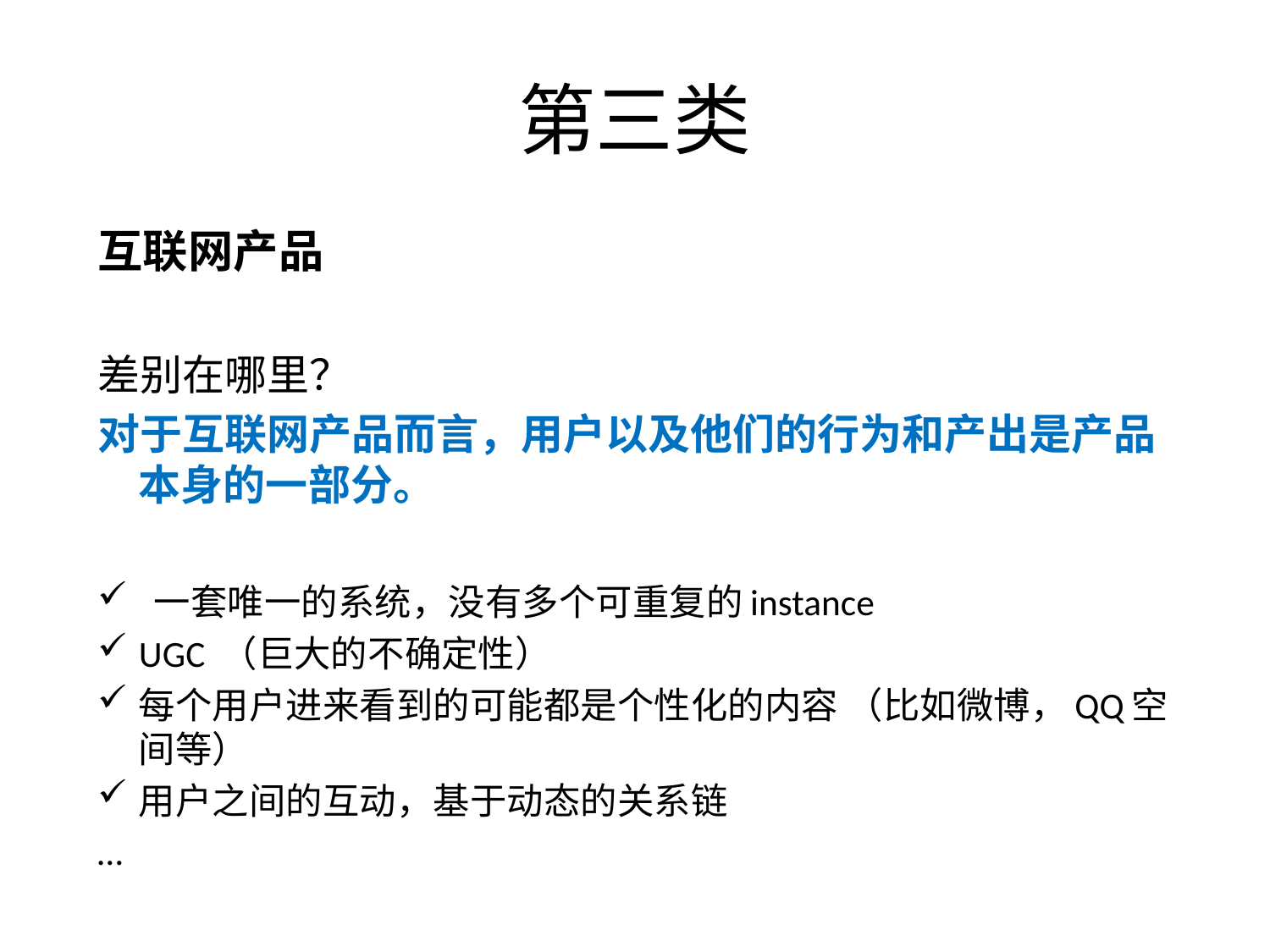

# 第三类
互联网产品

差别在哪里？
对于互联网产品而言，用户以及他们的行为和产出是产品本身的一部分。

 一套唯一的系统，没有多个可重复的instance
UGC （巨大的不确定性）
每个用户进来看到的可能都是个性化的内容 （比如微博，QQ空间等）
用户之间的互动，基于动态的关系链
…